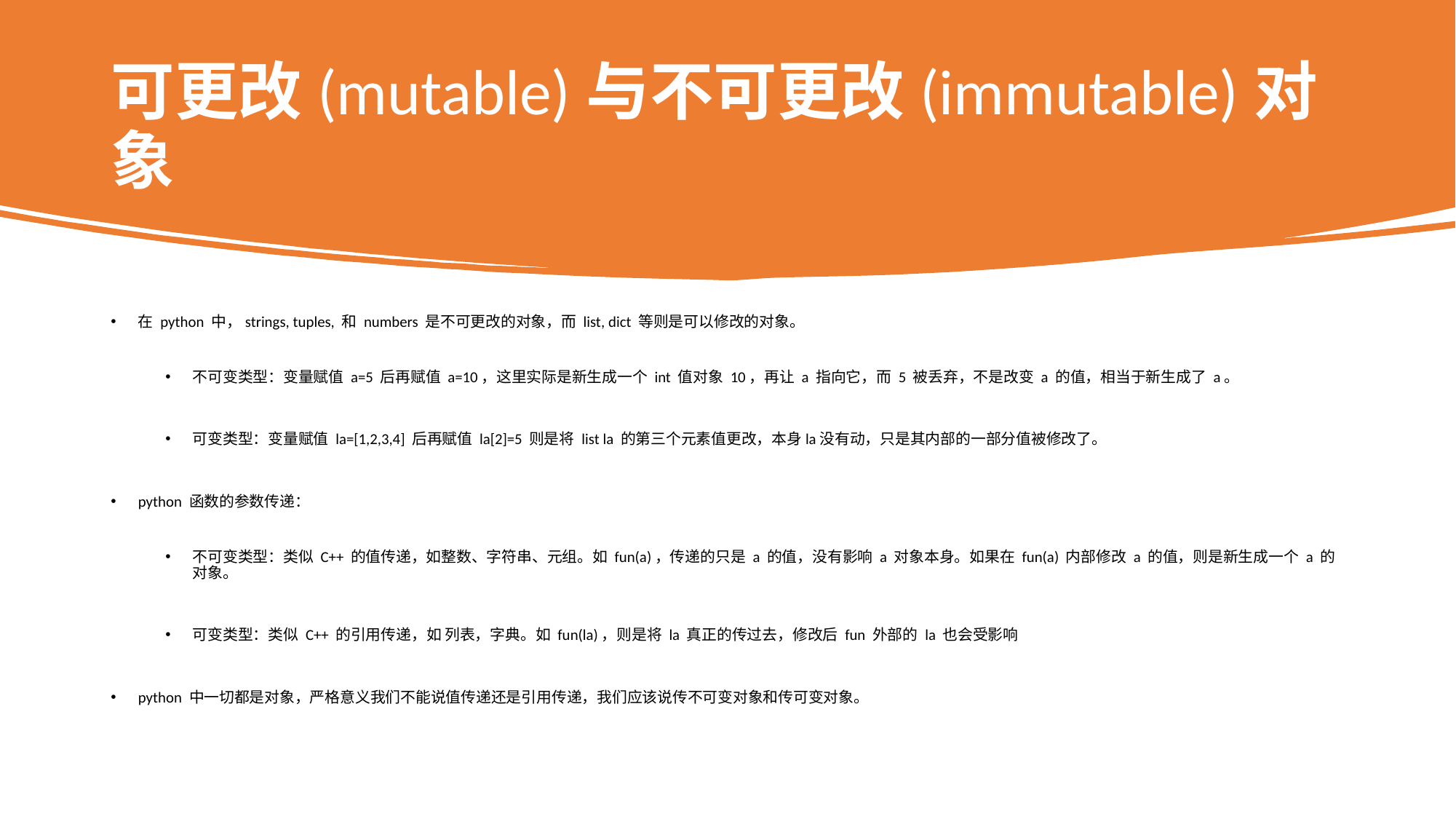

# 可更改(mutable)与不可更改(immutable)对象
在 python 中，strings, tuples, 和 numbers 是不可更改的对象，而 list, dict 等则是可以修改的对象。

不可变类型：变量赋值 a=5 后再赋值 a=10，这里实际是新生成一个 int 值对象 10，再让 a 指向它，而 5 被丢弃，不是改变 a 的值，相当于新生成了 a。

可变类型：变量赋值 la=[1,2,3,4] 后再赋值 la[2]=5 则是将 list la 的第三个元素值更改，本身la没有动，只是其内部的一部分值被修改了。

python 函数的参数传递：

不可变类型：类似 C++ 的值传递，如整数、字符串、元组。如 fun(a)，传递的只是 a 的值，没有影响 a 对象本身。如果在 fun(a) 内部修改 a 的值，则是新生成一个 a 的对象。

可变类型：类似 C++ 的引用传递，如 列表，字典。如 fun(la)，则是将 la 真正的传过去，修改后 fun 外部的 la 也会受影响

python 中一切都是对象，严格意义我们不能说值传递还是引用传递，我们应该说传不可变对象和传可变对象。